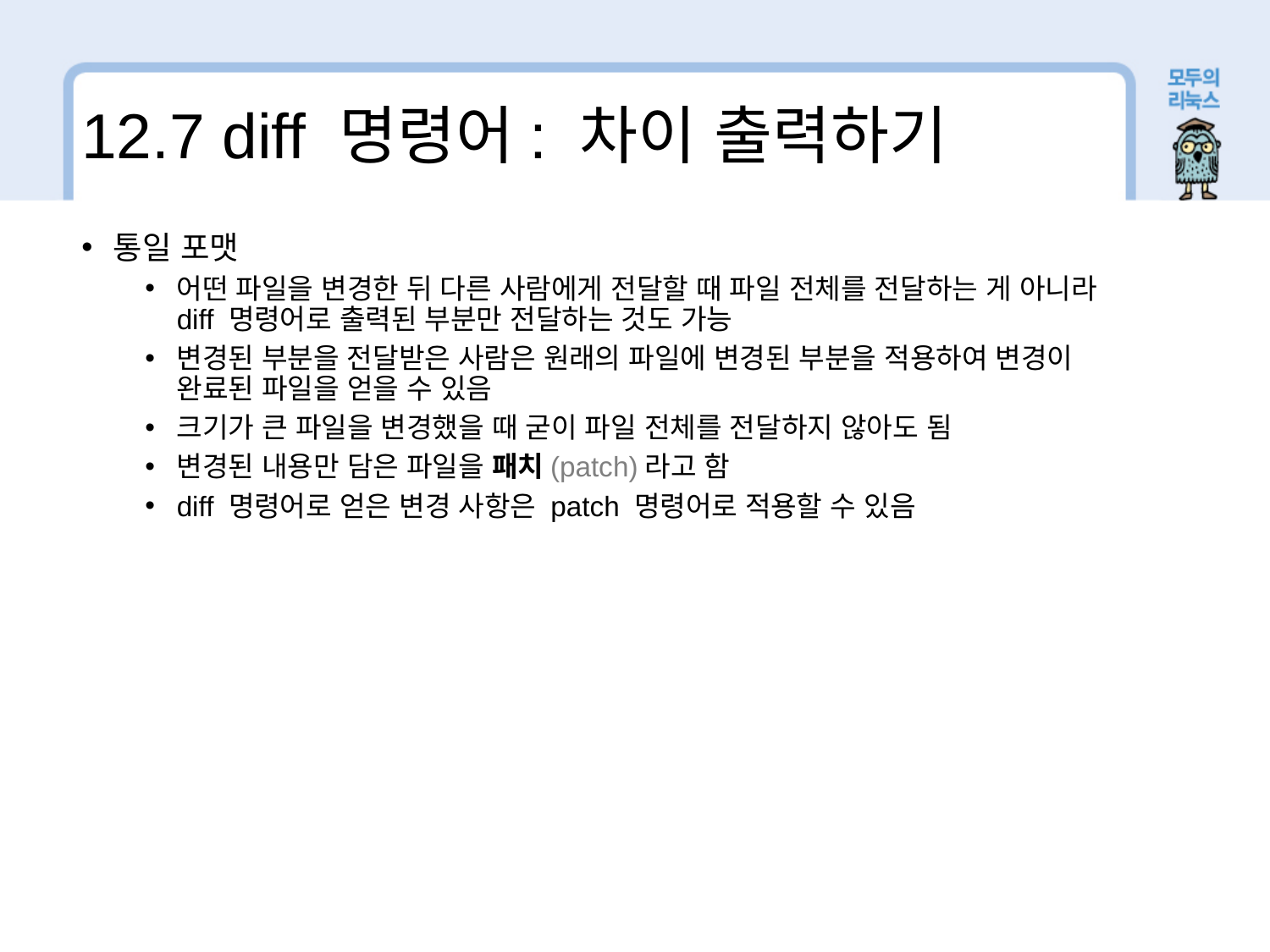

12.7 diff 명령어: 차이 출력하기
통일 포맷
어떤 파일을 변경한 뒤 다른 사람에게 전달할 때 파일 전체를 전달하는 게 아니라 diff 명령어로 출력된 부분만 전달하는 것도 가능
변경된 부분을 전달받은 사람은 원래의 파일에 변경된 부분을 적용하여 변경이 완료된 파일을 얻을 수 있음
크기가 큰 파일을 변경했을 때 굳이 파일 전체를 전달하지 않아도 됨
변경된 내용만 담은 파일을 패치(patch)라고 함
diff 명령어로 얻은 변경 사항은 patch 명령어로 적용할 수 있음